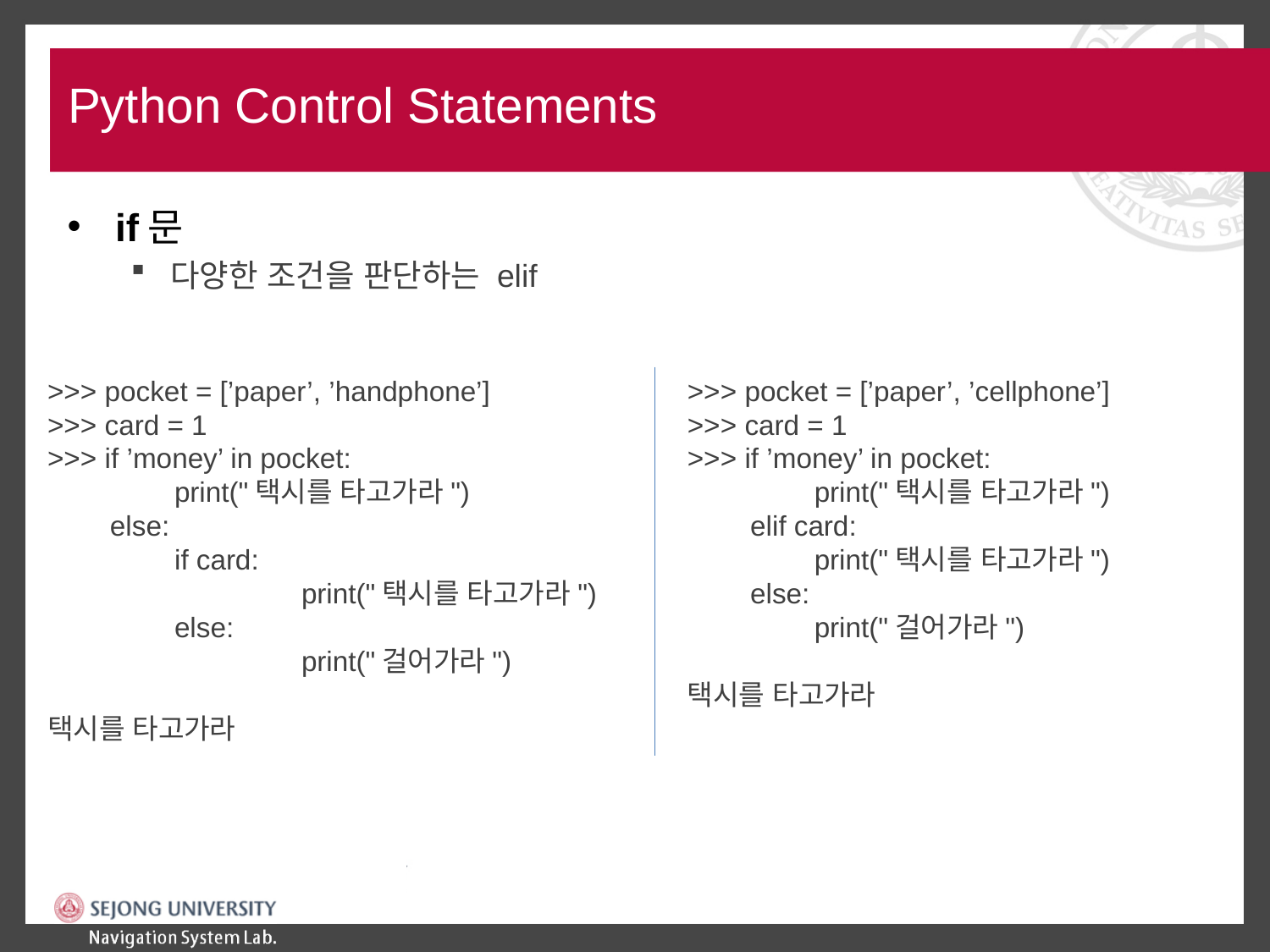

# Python Control Statements
if문
다양한 조건을 판단하는 elif
>>> pocket = [’paper’, ’handphone’]
>>> card = 1
>>> if ’money’ in pocket:
	print("택시를 타고가라")
        else:
	if card:
		print("택시를 타고가라")
        	else:
		print("걸어가라")

택시를 타고가라
>>> pocket = [’paper’, ’cellphone’]
>>> card = 1
>>> if ’money’ in pocket:
	print("택시를 타고가라")
        elif card:
	print("택시를 타고가라")
        else:
	print("걸어가라")
택시를 타고가라